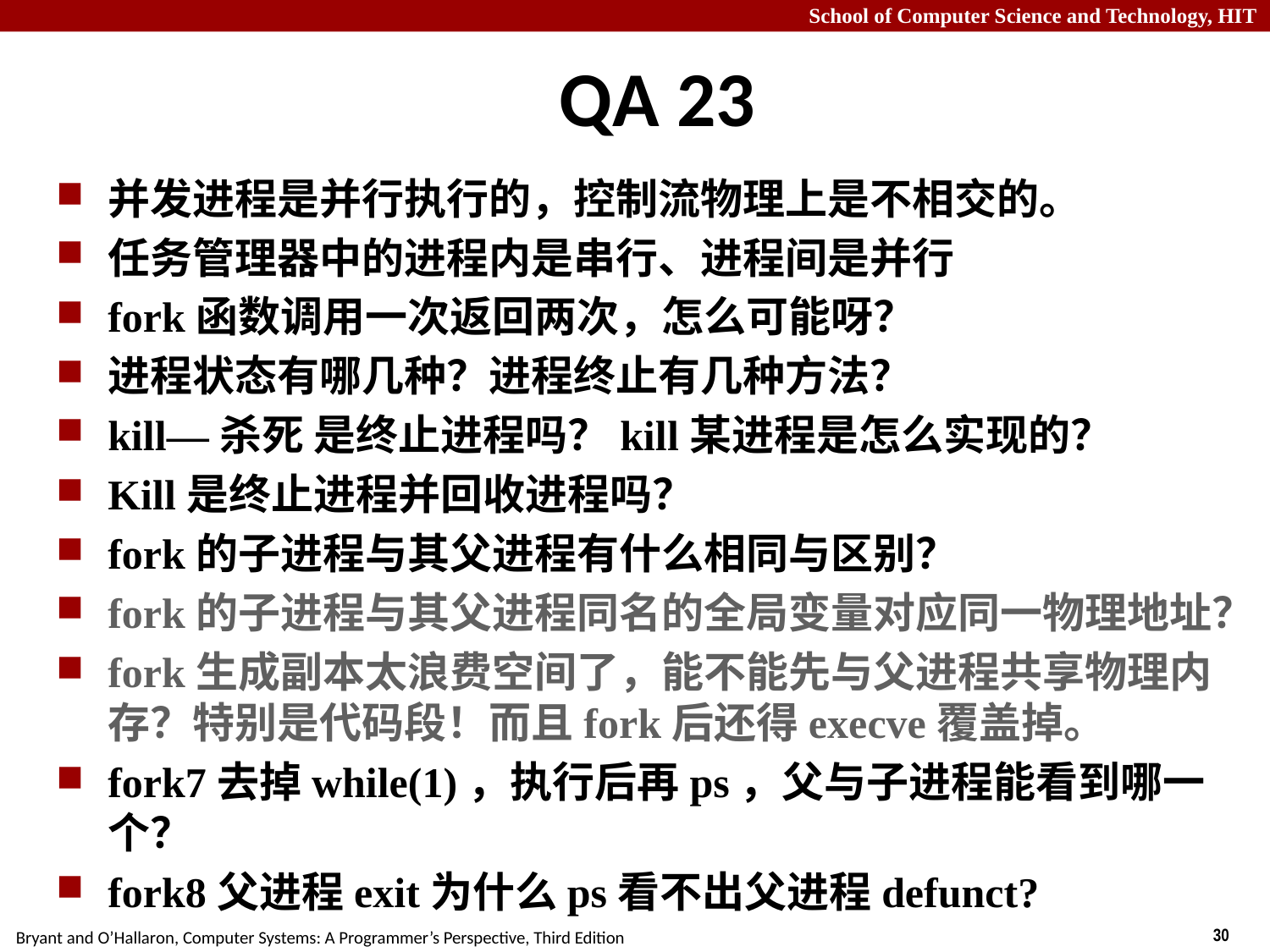

# QA 23
并发进程是并行执行的，控制流物理上是不相交的。
任务管理器中的进程内是串行、进程间是并行
fork函数调用一次返回两次，怎么可能呀？
进程状态有哪几种？进程终止有几种方法？
kill—杀死 是终止进程吗？kill某进程是怎么实现的？
Kill是终止进程并回收进程吗？
fork的子进程与其父进程有什么相同与区别？
fork的子进程与其父进程同名的全局变量对应同一物理地址？
fork生成副本太浪费空间了，能不能先与父进程共享物理内存？特别是代码段！而且fork后还得execve覆盖掉。
fork7去掉while(1)，执行后再ps，父与子进程能看到哪一个？
fork8父进程exit为什么ps看不出父进程defunct?